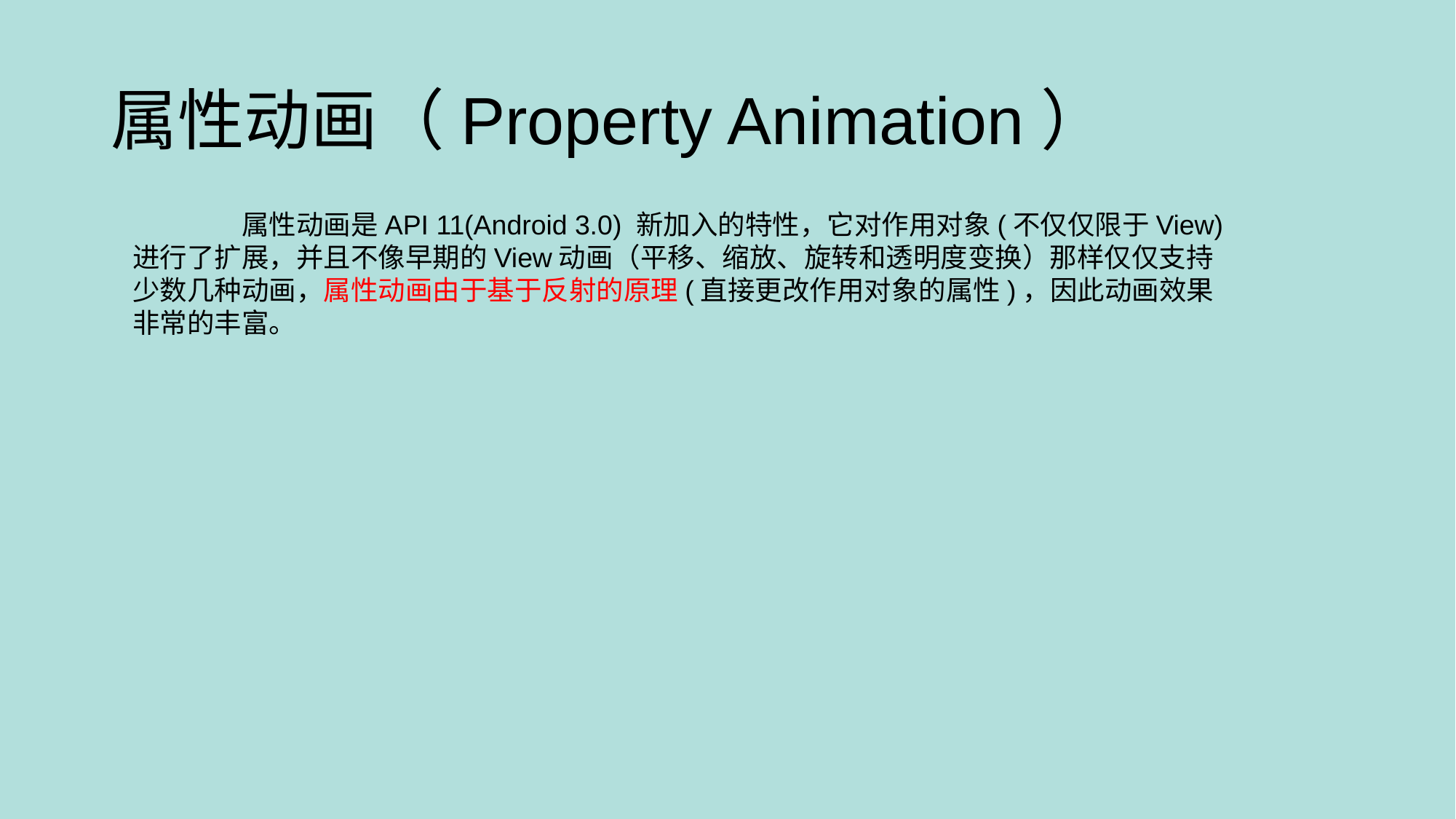

# 属性动画（Property Animation）
	属性动画是API 11(Android 3.0) 新加入的特性，它对作用对象(不仅仅限于View)进行了扩展，并且不像早期的View动画（平移、缩放、旋转和透明度变换）那样仅仅支持少数几种动画，属性动画由于基于反射的原理(直接更改作用对象的属性)，因此动画效果非常的丰富。